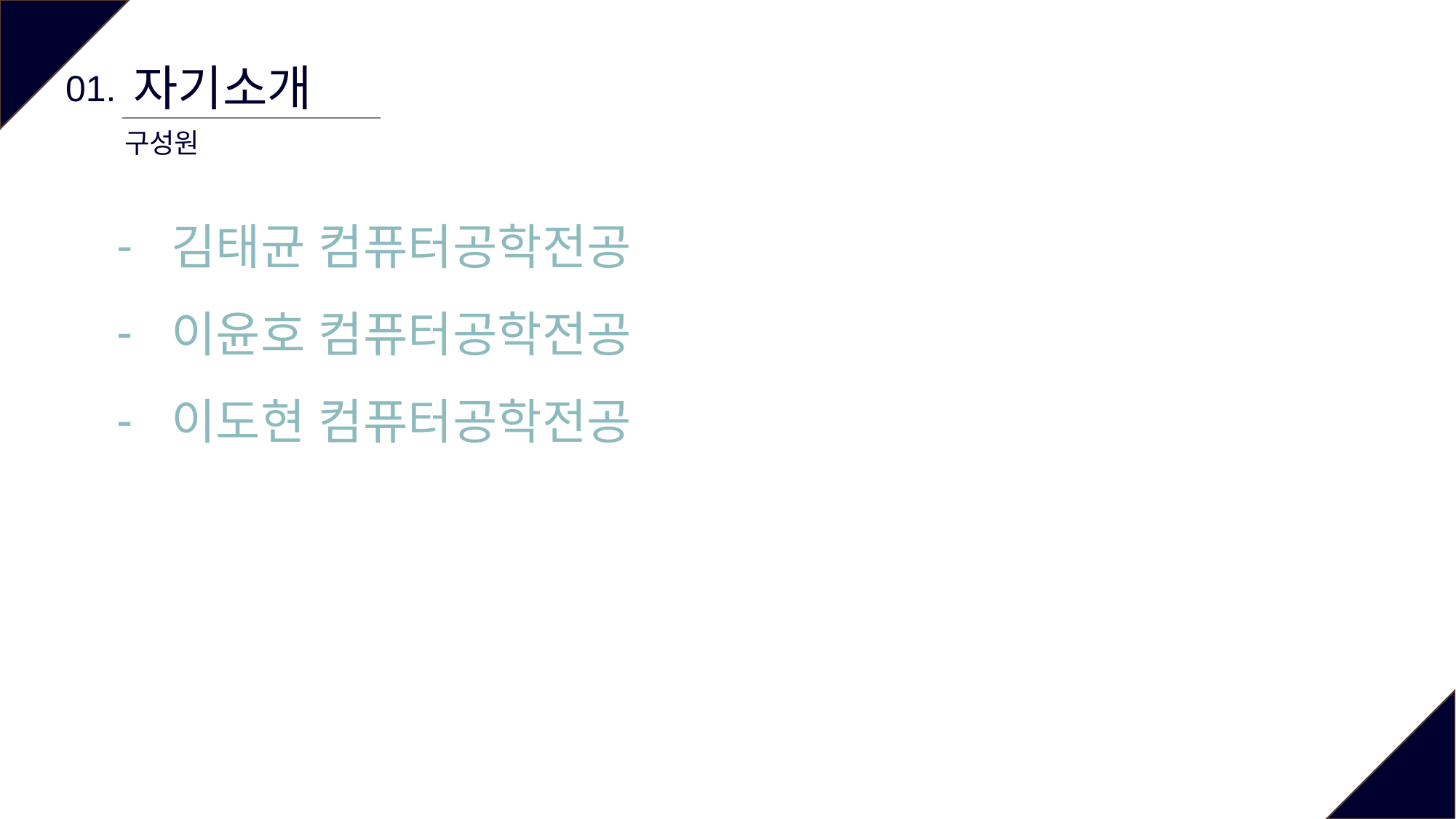

자기소개
01.
구성원
김태균 컴퓨터공학전공​
이윤호 컴퓨터공학전공​
이도현 컴퓨터공학전공​